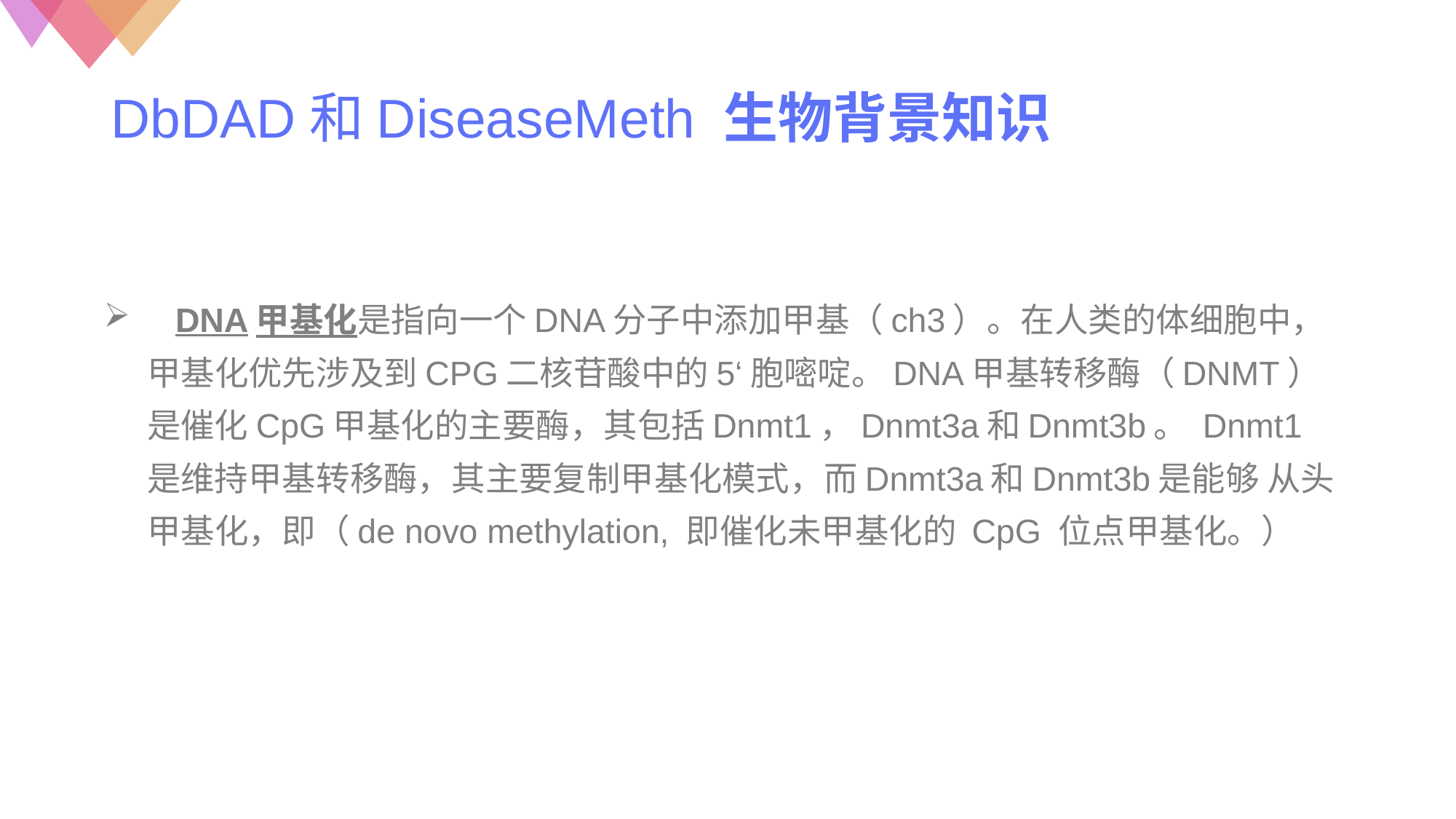

# DbDAD和DiseaseMeth 生物背景知识
   DNA甲基化是指向一个DNA分子中添加甲基（ch3）。在人类的体细胞中，甲基化优先涉及到CPG二核苷酸中的5‘胞嘧啶。DNA甲基转移酶（DNMT）是催化CpG甲基化的主要酶，其包括Dnmt1，Dnmt3a和Dnmt3b。 Dnmt1是维持甲基转移酶，其主要复制甲基化模式，而Dnmt3a和Dnmt3b是能够 从头甲基化，即（de novo methylation, 即催化未甲基化的 CpG 位点甲基化。）